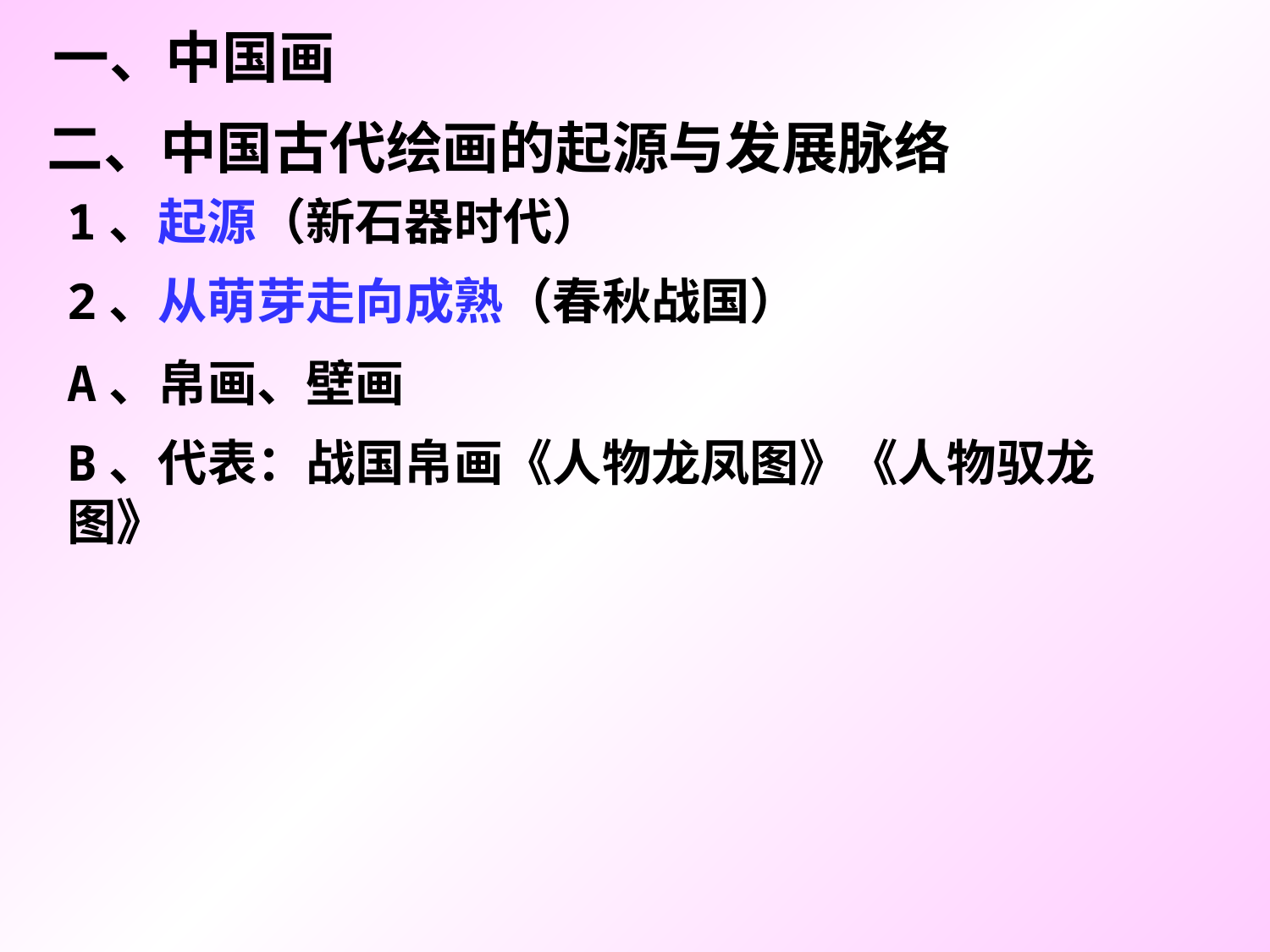

一、中国画
二、中国古代绘画的起源与发展脉络
1、起源（新石器时代）
2、从萌芽走向成熟（春秋战国）
A、帛画、壁画
B、代表：战国帛画《人物龙凤图》《人物驭龙图》